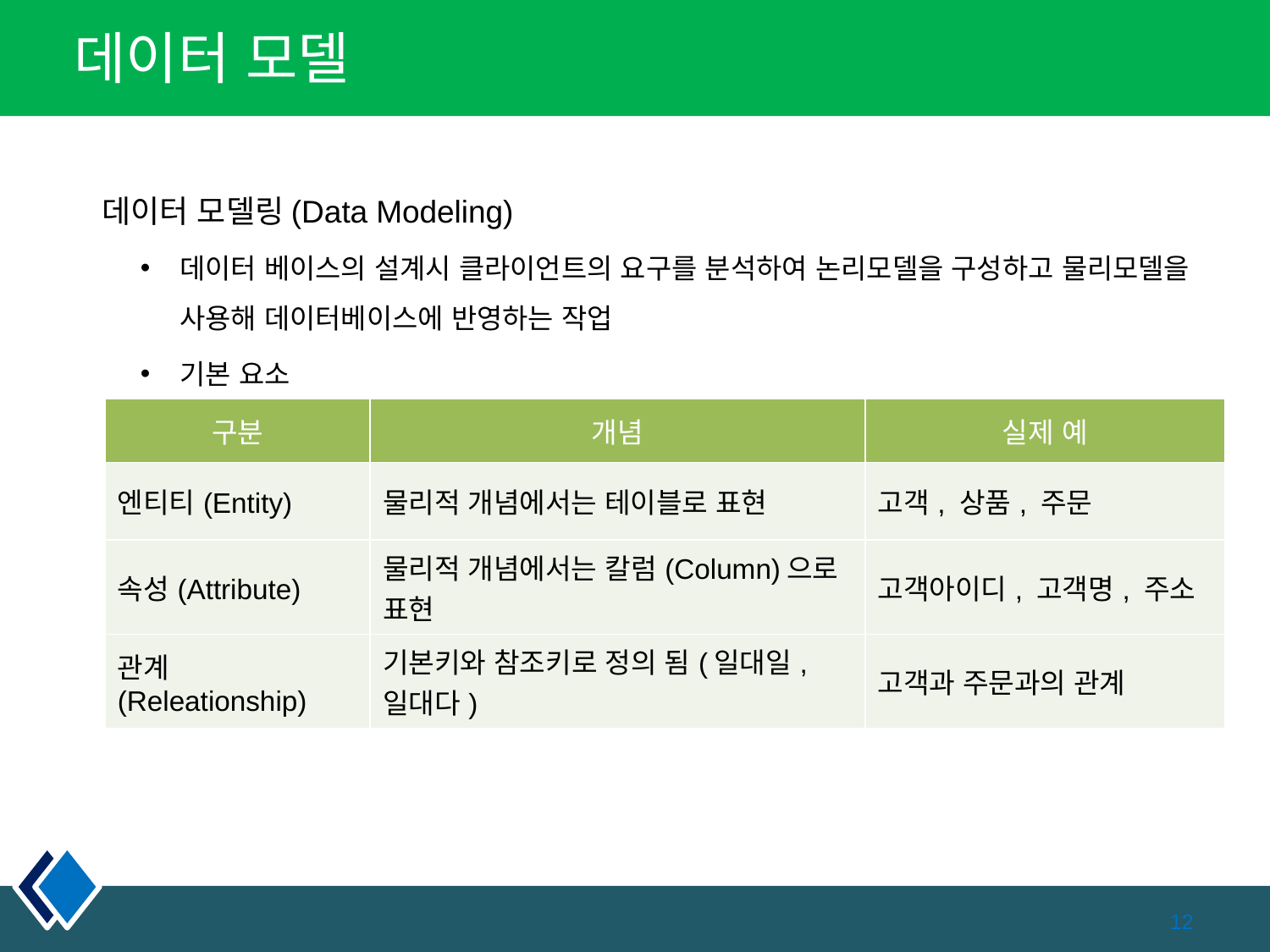

# 데이터 모델
  데이터 모델링(Data Modeling)
데이터 베이스의 설계시 클라이언트의 요구를 분석하여 논리모델을 구성하고 물리모델을 사용해 데이터베이스에 반영하는 작업
기본 요소
| 구분 | 개념 | 실제 예 |
| --- | --- | --- |
| 엔티티(Entity) | 물리적 개념에서는 테이블로 표현 | 고객, 상품, 주문 |
| 속성(Attribute) | 물리적 개념에서는 칼럼(Column)으로 표현 | 고객아이디, 고객명, 주소 |
| 관계(Releationship) | 기본키와 참조키로 정의 됨(일대일, 일대다) | 고객과 주문과의 관계 |
12